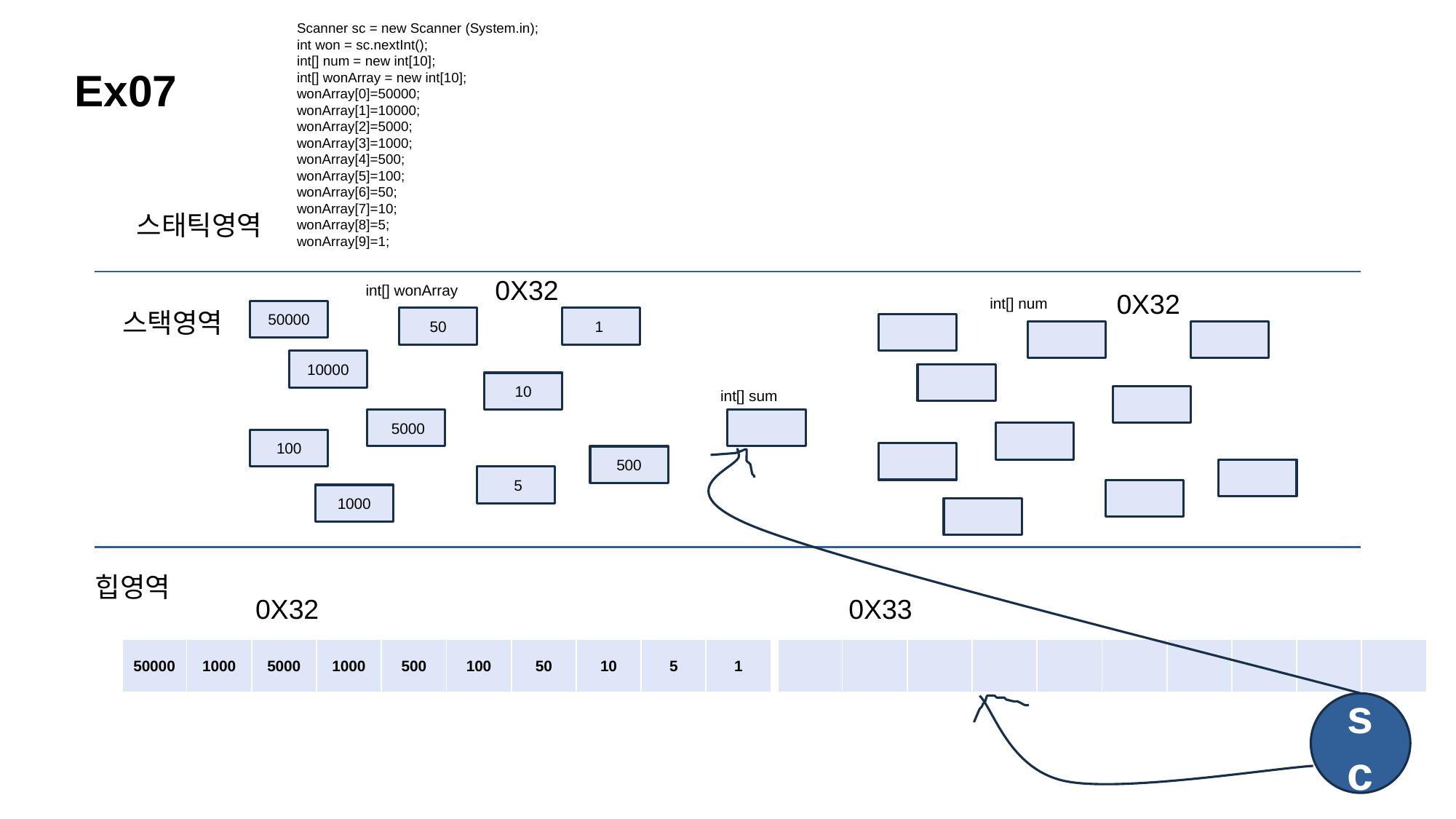

Scanner sc = new Scanner (System.in);
int won = sc.nextInt();
int[] num = new int[10];
int[] wonArray = new int[10];
wonArray[0]=50000;
wonArray[1]=10000;
wonArray[2]=5000;
wonArray[3]=1000;
wonArray[4]=500;
wonArray[5]=100;
wonArray[6]=50;
wonArray[7]=10;
wonArray[8]=5;
wonArray[9]=1;
Ex07
스태틱영역
0X32
int[] wonArray
0X32
int[] num
스택영역
50000
50
1

10000

10
int[] sum

 5000

100

500

 5

1000

힙영역
0X32
0X33
| 50000 | 1000 | 5000 | 1000 | 500 | 100 | 50 | 10 | 5 | 1 |
| --- | --- | --- | --- | --- | --- | --- | --- | --- | --- |
|  |  |  |  |  |  |  |  |  |  |
| --- | --- | --- | --- | --- | --- | --- | --- | --- | --- |
sc